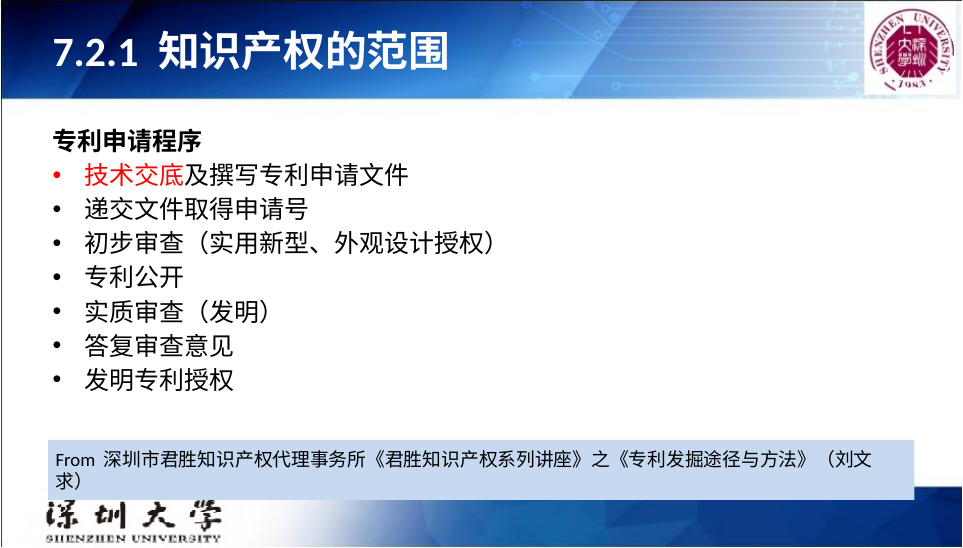

# 7.2.1 知识产权的范围
专利申请程序
技术交底及撰写专利申请文件
递交文件取得申请号
初步审查（实用新型、外观设计授权）
专利公开
实质审查（发明）
答复审查意见
发明专利授权
From 深圳市君胜知识产权代理事务所《君胜知识产权系列讲座》之《专利发掘途径与方法》（刘文求）
259